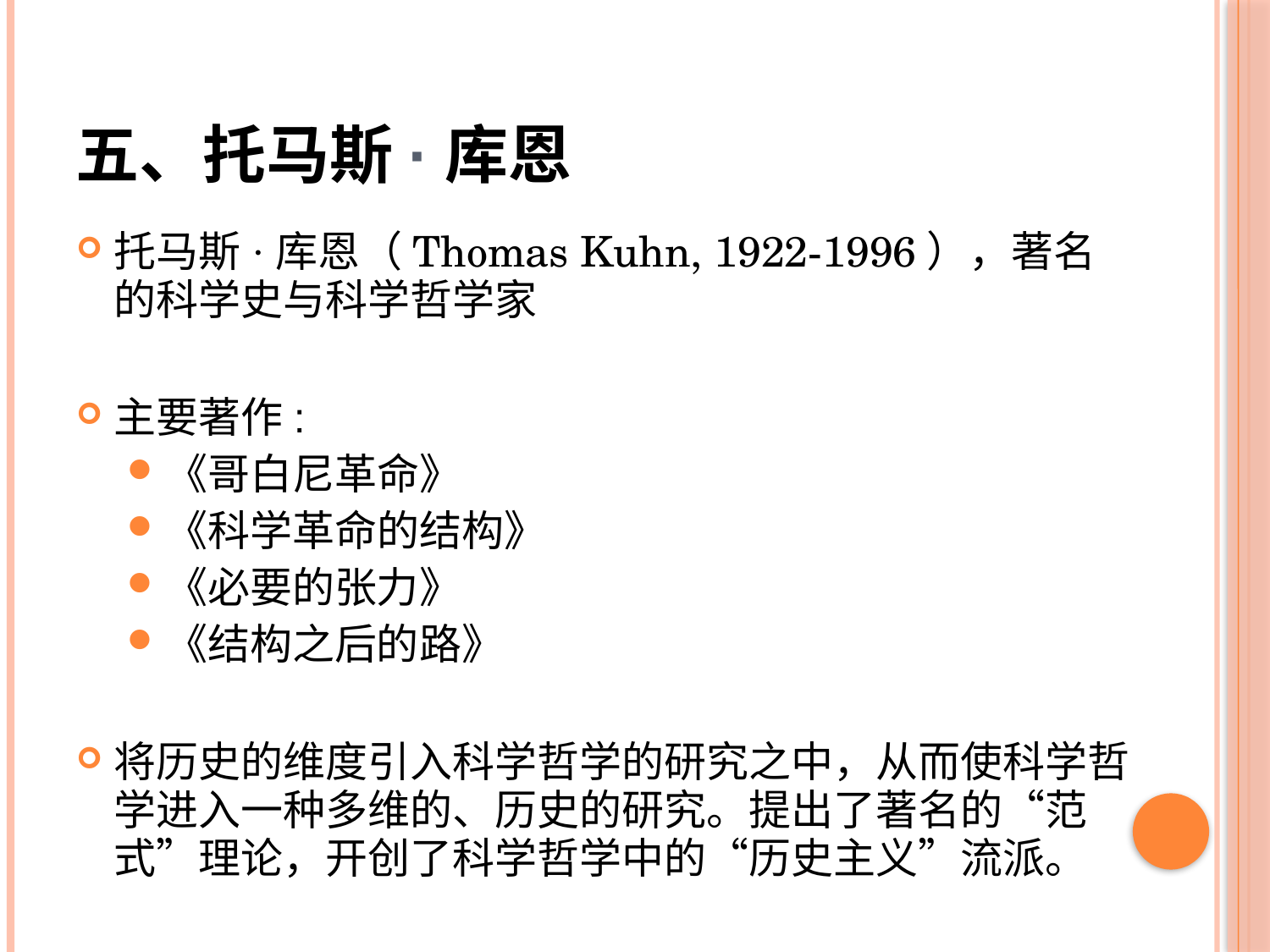

# 五、托马斯·库恩
托马斯·库恩（Thomas Kuhn, 1922-1996），著名的科学史与科学哲学家

主要著作:
《哥白尼革命》
《科学革命的结构》
《必要的张力》
《结构之后的路》

将历史的维度引入科学哲学的研究之中，从而使科学哲学进入一种多维的、历史的研究。提出了著名的“范式”理论，开创了科学哲学中的“历史主义”流派。